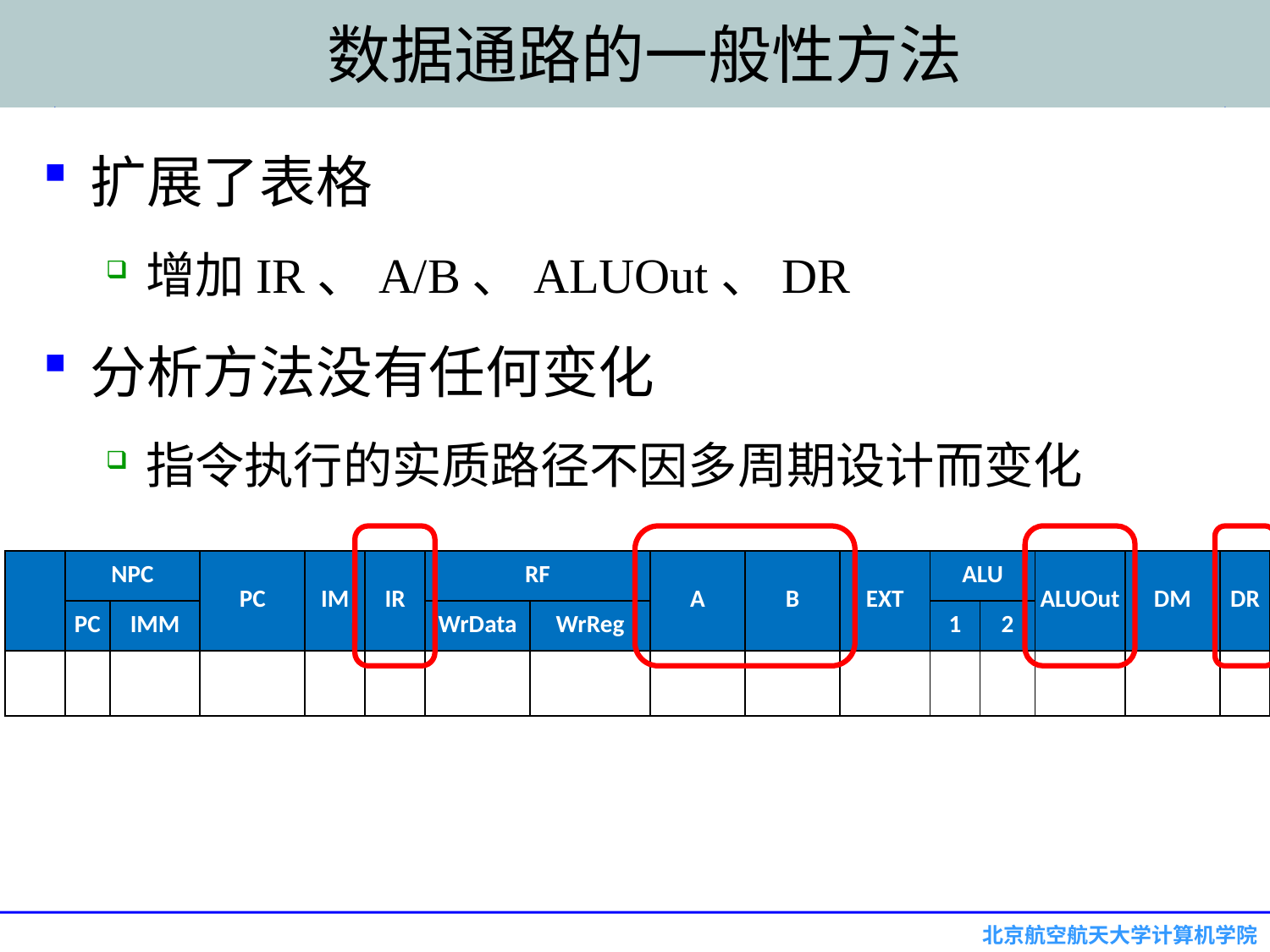

# 数据通路的一般性方法
扩展了表格
增加IR、A/B、ALUOut、DR
分析方法没有任何变化
指令执行的实质路径不因多周期设计而变化

|  | NPC |  | PC | IM | IR | RF |  | A | B | EXT | ALU |  | ALUOut | DM | DR |
| --- | --- | --- | --- | --- | --- | --- | --- | --- | --- | --- | --- | --- | --- | --- | --- |
|  | PC | IMM |  |  |  | WrData | WrReg |  |  |  | 1 | 2 |  |  |  |
|  |  |  |  |  |  |  |  |  |  |  |  |  |  |  |  |